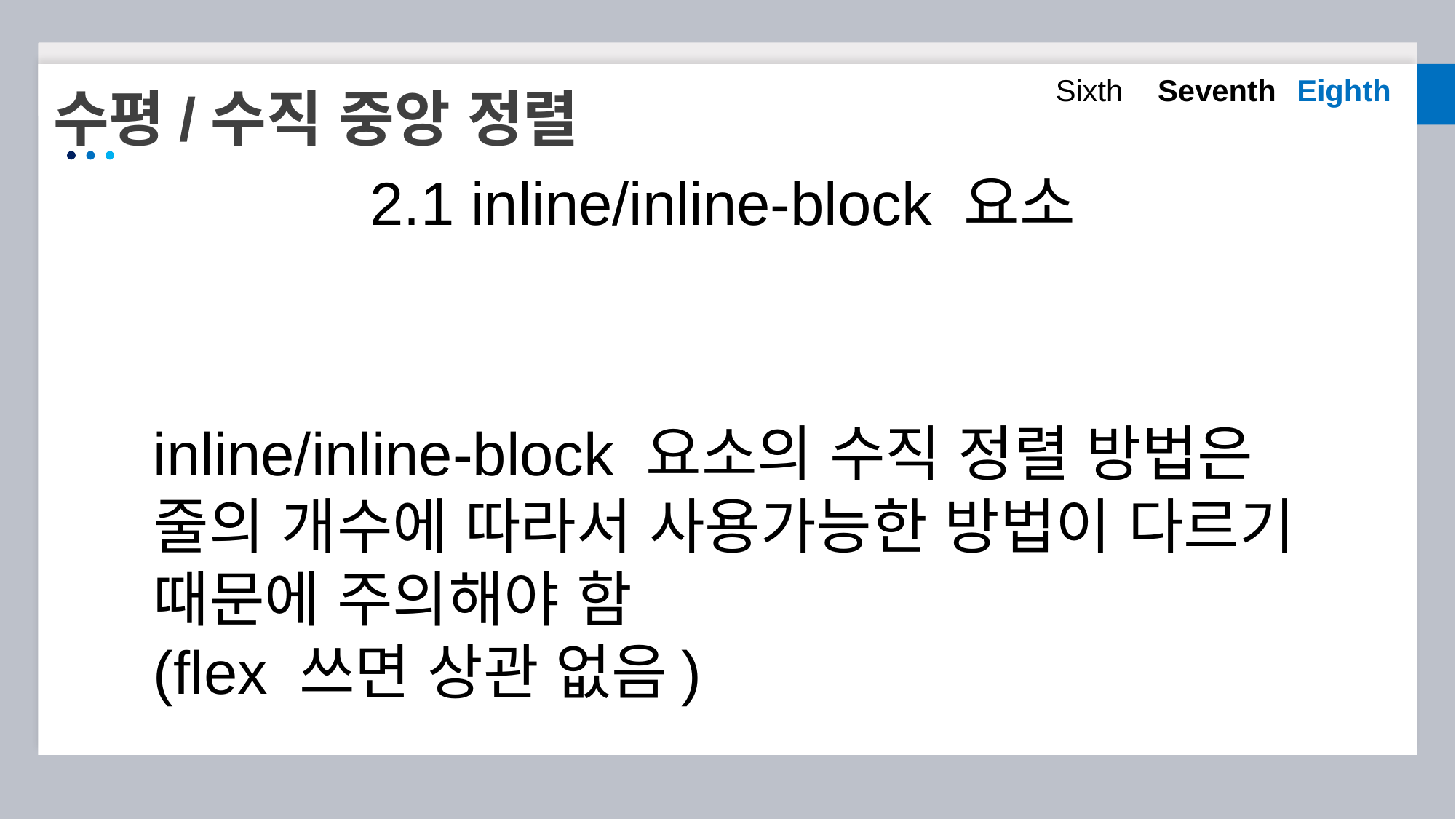

Sixth
Seventh
Eighth
수평/수직 중앙 정렬

2.1 inline/inline-block 요소
inline/inline-block 요소의 수직 정렬 방법은 줄의 개수에 따라서 사용가능한 방법이 다르기 때문에 주의해야 함
(flex 쓰면 상관 없음)